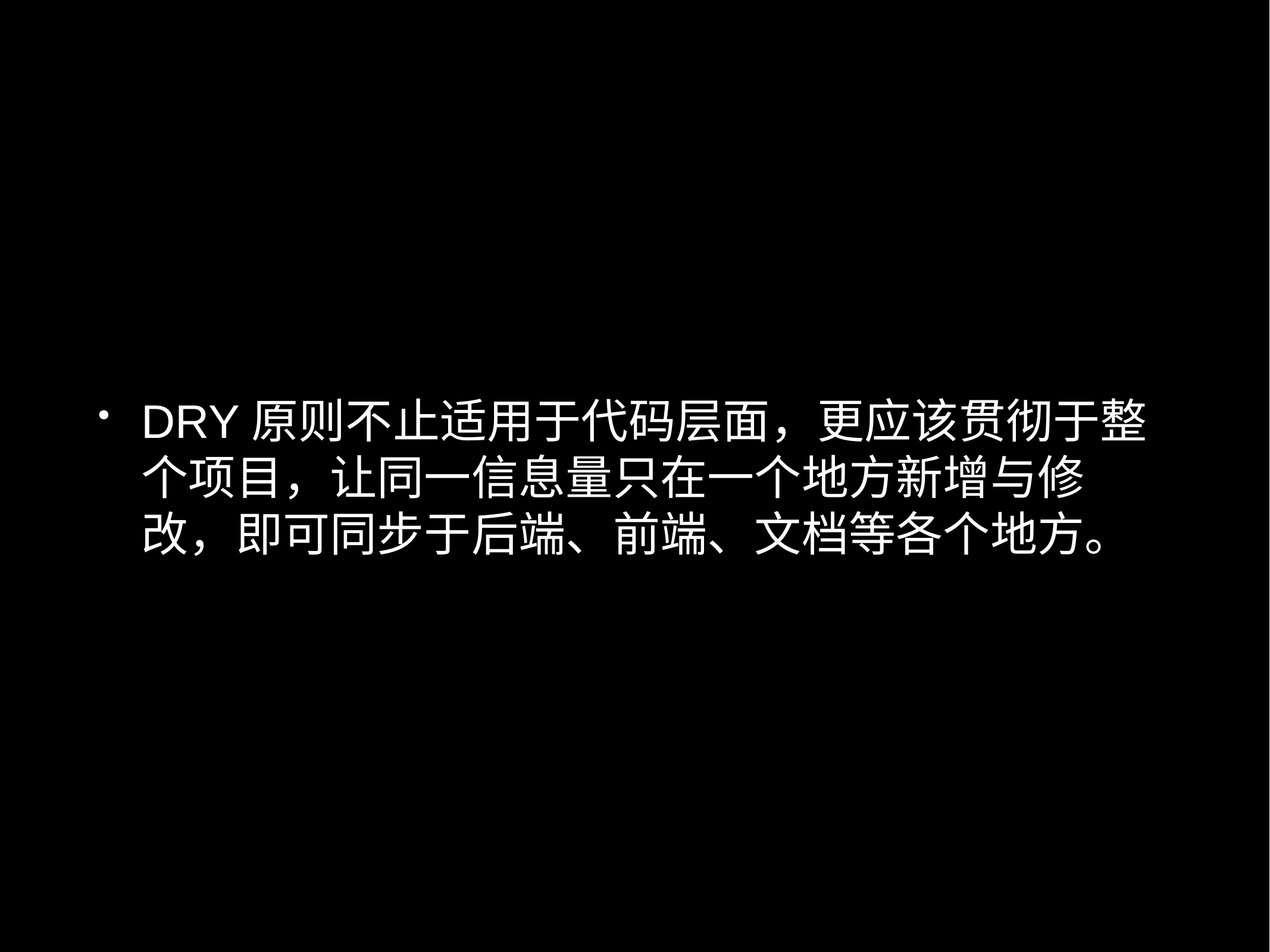

DRY原则不止适用于代码层面，更应该贯彻于整个项目，让同一信息量只在一个地方新增与修改，即可同步于后端、前端、文档等各个地方。